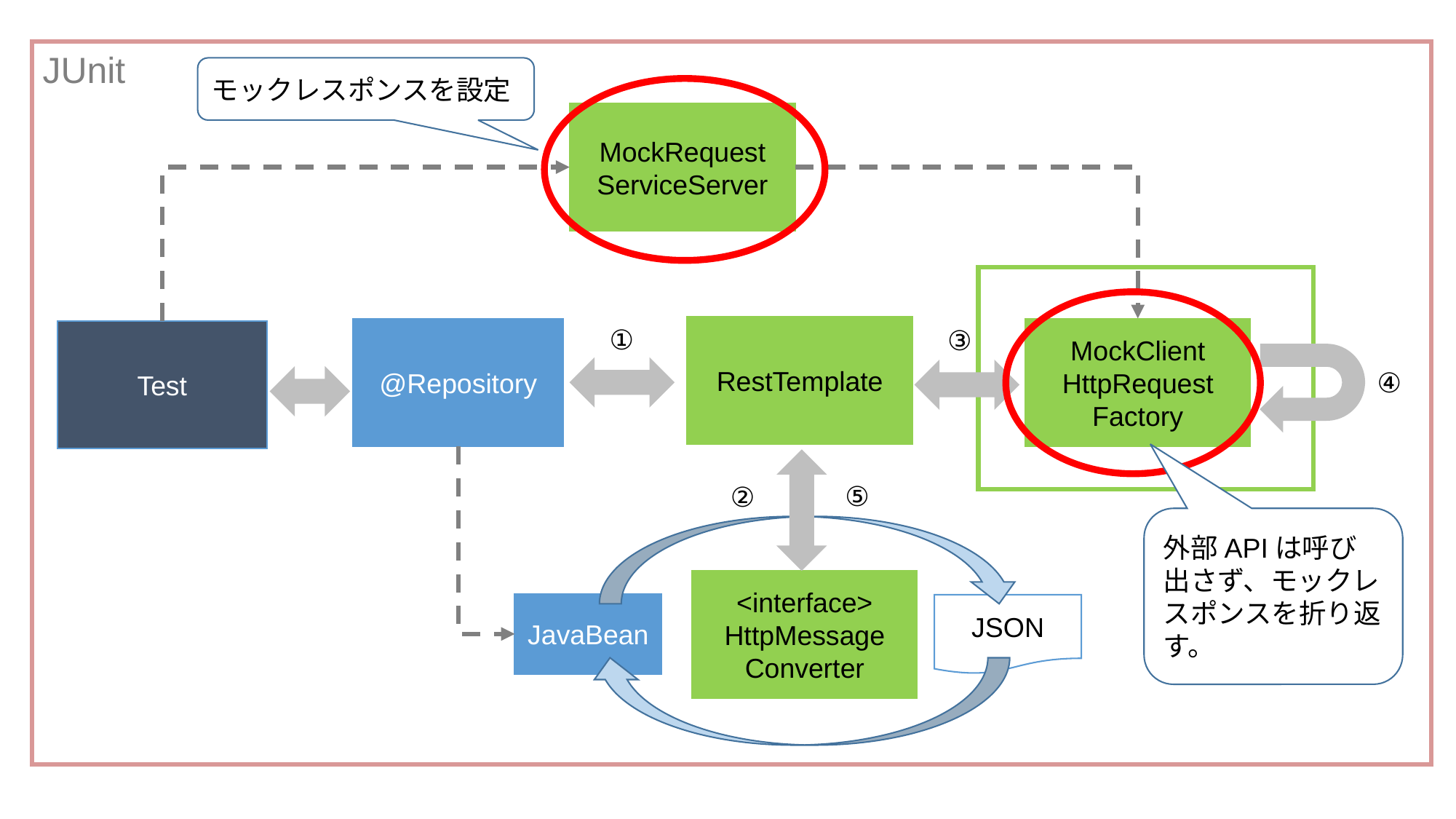

JUnit
モックレスポンスを設定

MockRequest
ServiceServer

RestTemplate
①
③
MockClient
HttpRequest
Factory
@Repository
Test

④

⑤
②

外部APIは呼び出さず、モックレスポンスを折り返す。

<interface>
HttpMessage
Converter
JavaBean
JSON